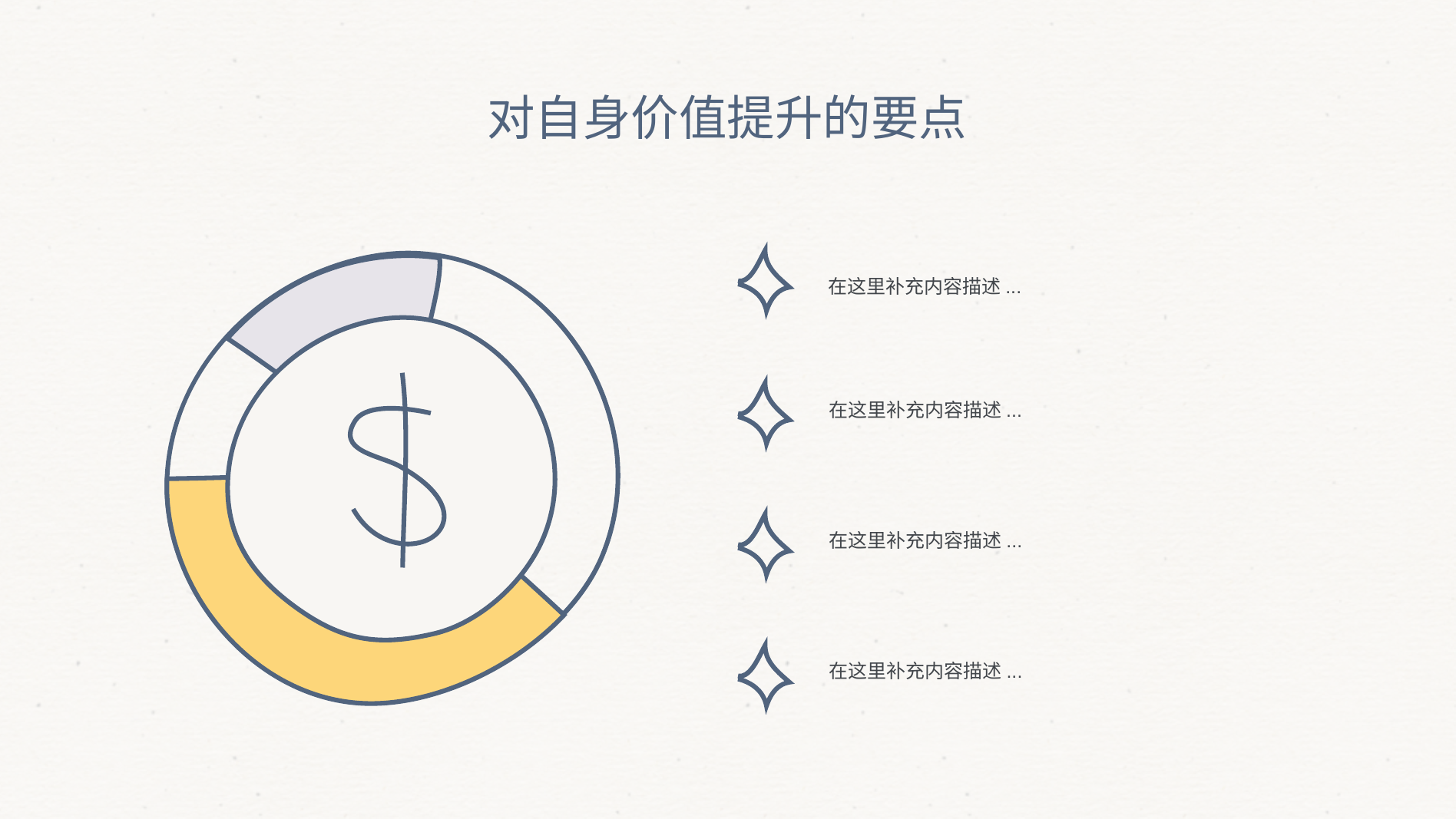

对自身价值提升的要点

在这里补充内容描述...

在这里补充内容描述...

在这里补充内容描述...

在这里补充内容描述...